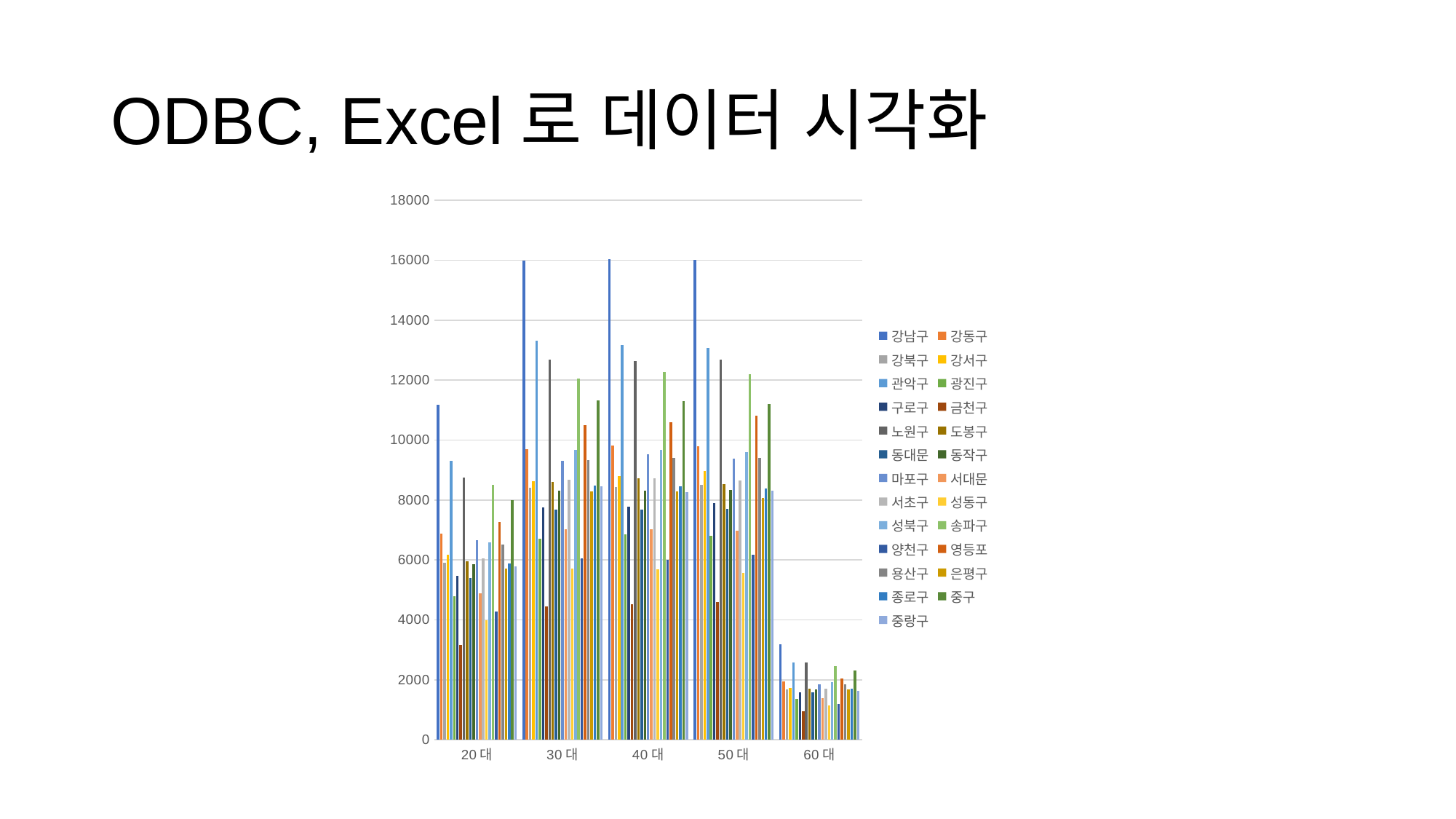

# ODBC, Excel로 데이터 시각화

### Chart

| Category | 강남구 | 강동구 | 강북구 | 강서구 | 관악구 | 광진구 | 구로구 | 금천구 | 노원구 | 도봉구 | 동대문 | 동작구 | 마포구 | 서대문 | 서초구 | 성동구 | 성북구 | 송파구 | 양천구 | 영등포 | 용산구 | 은평구 | 종로구 | 중구  | 중랑구 |
|---|---|---|---|---|---|---|---|---|---|---|---|---|---|---|---|---|---|---|---|---|---|---|---|---|---|
| 20대 | 11185.0 | 6886.0 | 5904.0 | 6170.0 | 9309.0 | 4798.0 | 5471.0 | 3152.0 | 8752.0 | 5954.0 | 5408.0 | 5857.0 | 6655.0 | 4878.0 | 6041.0 | 3992.0 | 6594.0 | 8500.0 | 4290.0 | 7270.0 | 6520.0 | 5703.0 | 5880.0 | 7992.0 | 5792.0 |
| 30대 | 15997.0 | 9696.0 | 8416.0 | 8637.0 | 13310.0 | 6703.0 | 7750.0 | 4452.0 | 12696.0 | 8609.0 | 7681.0 | 8313.0 | 9309.0 | 7021.0 | 8681.0 | 5712.0 | 9679.0 | 12057.0 | 6054.0 | 10503.0 | 9339.0 | 8291.0 | 8486.0 | 11313.0 | 8466.0 |
| 40대 | 16034.0 | 9809.0 | 8440.0 | 8806.0 | 13179.0 | 6855.0 | 7778.0 | 4514.0 | 12643.0 | 8717.0 | 7674.0 | 8319.0 | 9516.0 | 7021.0 | 8729.0 | 5689.0 | 9683.0 | 12264.0 | 6002.0 | 10584.0 | 9415.0 | 8286.0 | 8454.0 | 11309.0 | 8270.0 |
| 50대 | 16006.0 | 9785.0 | 8509.0 | 8960.0 | 13084.0 | 6807.0 | 7903.0 | 4606.0 | 12684.0 | 8518.0 | 7699.0 | 8325.0 | 9369.0 | 6973.0 | 8662.0 | 5571.0 | 9595.0 | 12188.0 | 6162.0 | 10823.0 | 9413.0 | 8068.0 | 8387.0 | 11209.0 | 8323.0 |
| 60대 | 3187.0 | 1942.0 | 1676.0 | 1734.0 | 2583.0 | 1354.0 | 1592.0 | 961.0 | 2580.0 | 1693.0 | 1577.0 | 1671.0 | 1857.0 | 1387.0 | 1711.0 | 1135.0 | 1918.0 | 2461.0 | 1196.0 | 2047.0 | 1857.0 | 1685.0 | 1693.0 | 2300.0 | 1640.0 |